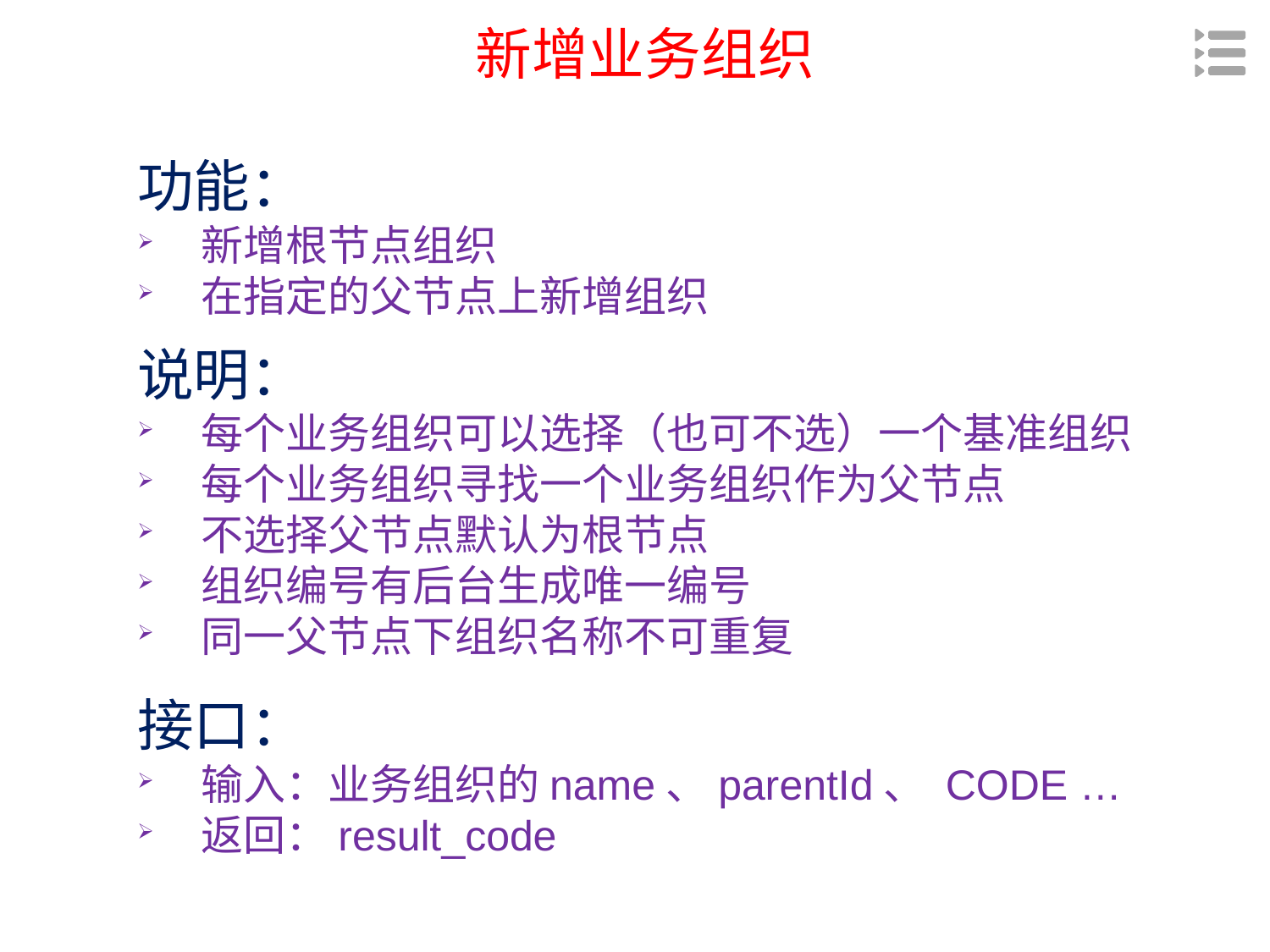

新增业务组织

功能：
新增根节点组织
在指定的父节点上新增组织
说明：
每个业务组织可以选择（也可不选）一个基准组织
每个业务组织寻找一个业务组织作为父节点
不选择父节点默认为根节点
组织编号有后台生成唯一编号
同一父节点下组织名称不可重复
接口：
输入：业务组织的name、parentId、 CODE …
返回：result_code